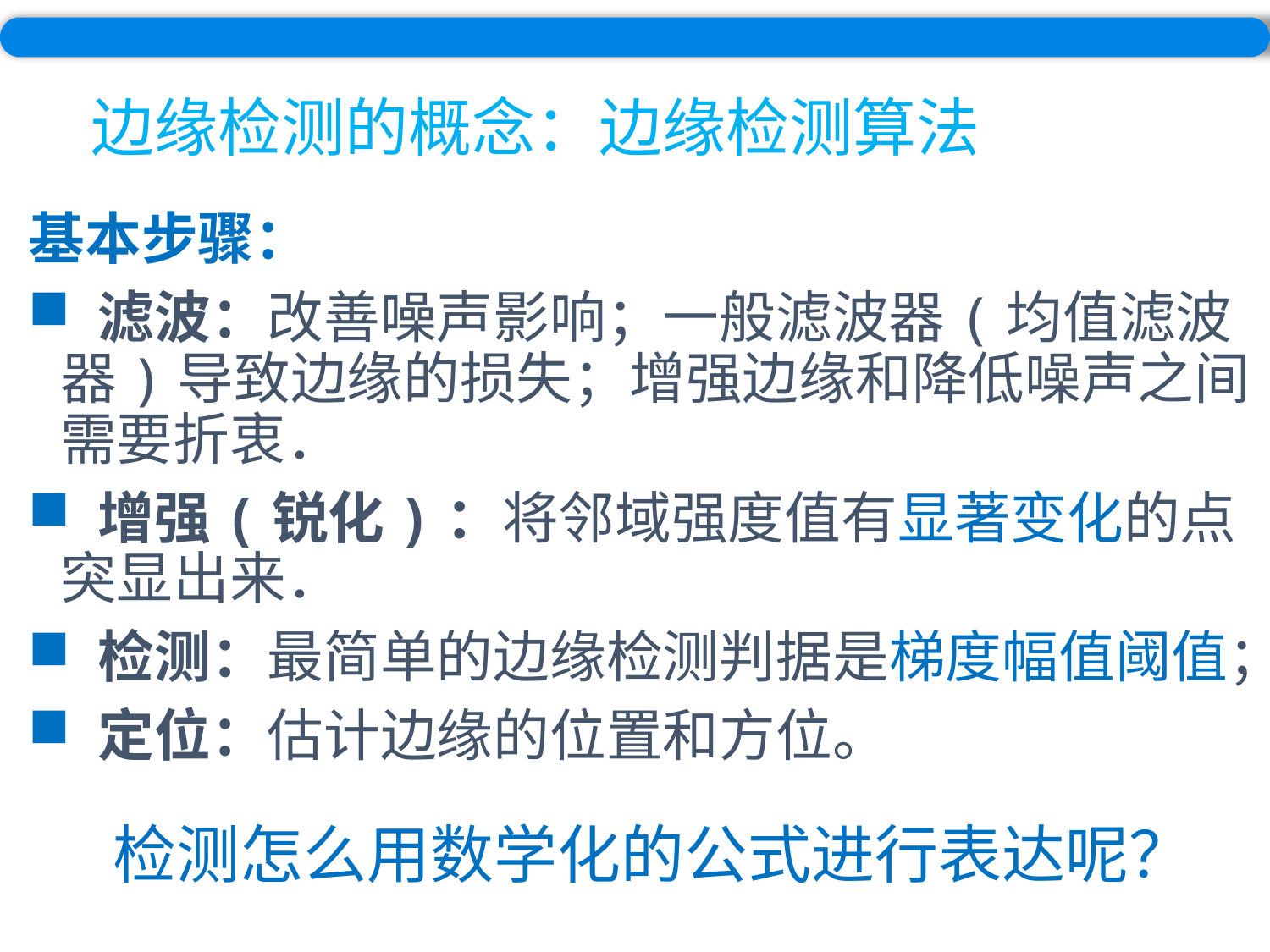

# 边缘检测的概念：边缘检测算法
基本步骤：
 滤波：改善噪声影响；一般滤波器(均值滤波器)导致边缘的损失；增强边缘和降低噪声之间需要折衷．
 增强(锐化)：将邻域强度值有显著变化的点突显出来．
 检测：最简单的边缘检测判据是梯度幅值阈值；
 定位：估计边缘的位置和方位。
检测怎么用数学化的公式进行表达呢？